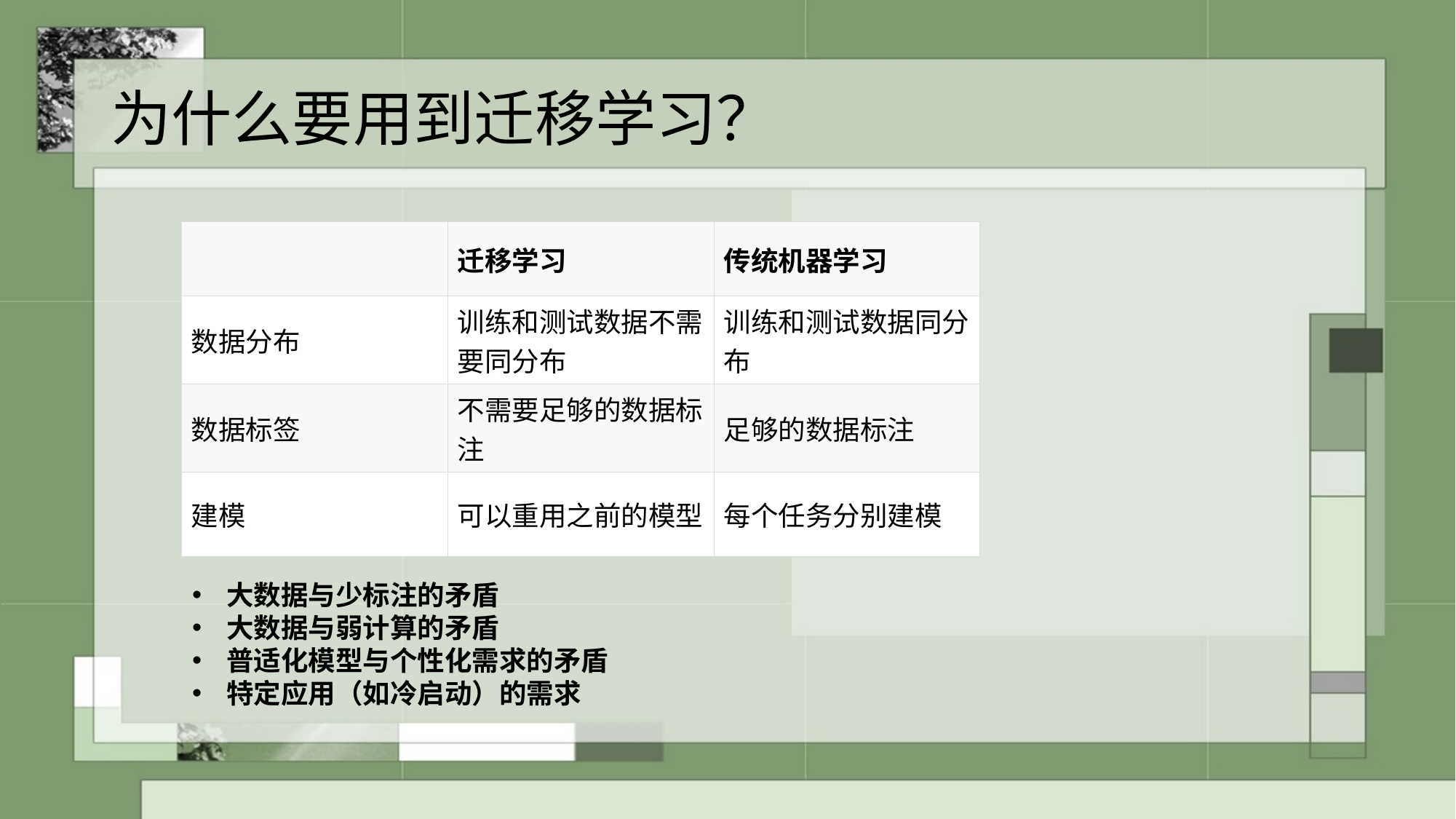

# 为什么要用到迁移学习？
|  | 迁移学习 | 传统机器学习 |
| --- | --- | --- |
| 数据分布 | 训练和测试数据不需要同分布 | 训练和测试数据同分布 |
| 数据标签 | 不需要足够的数据标注 | 足够的数据标注 |
| 建模 | 可以重用之前的模型 | 每个任务分别建模 |
大数据与少标注的矛盾
大数据与弱计算的矛盾
普适化模型与个性化需求的矛盾
特定应用（如冷启动）的需求